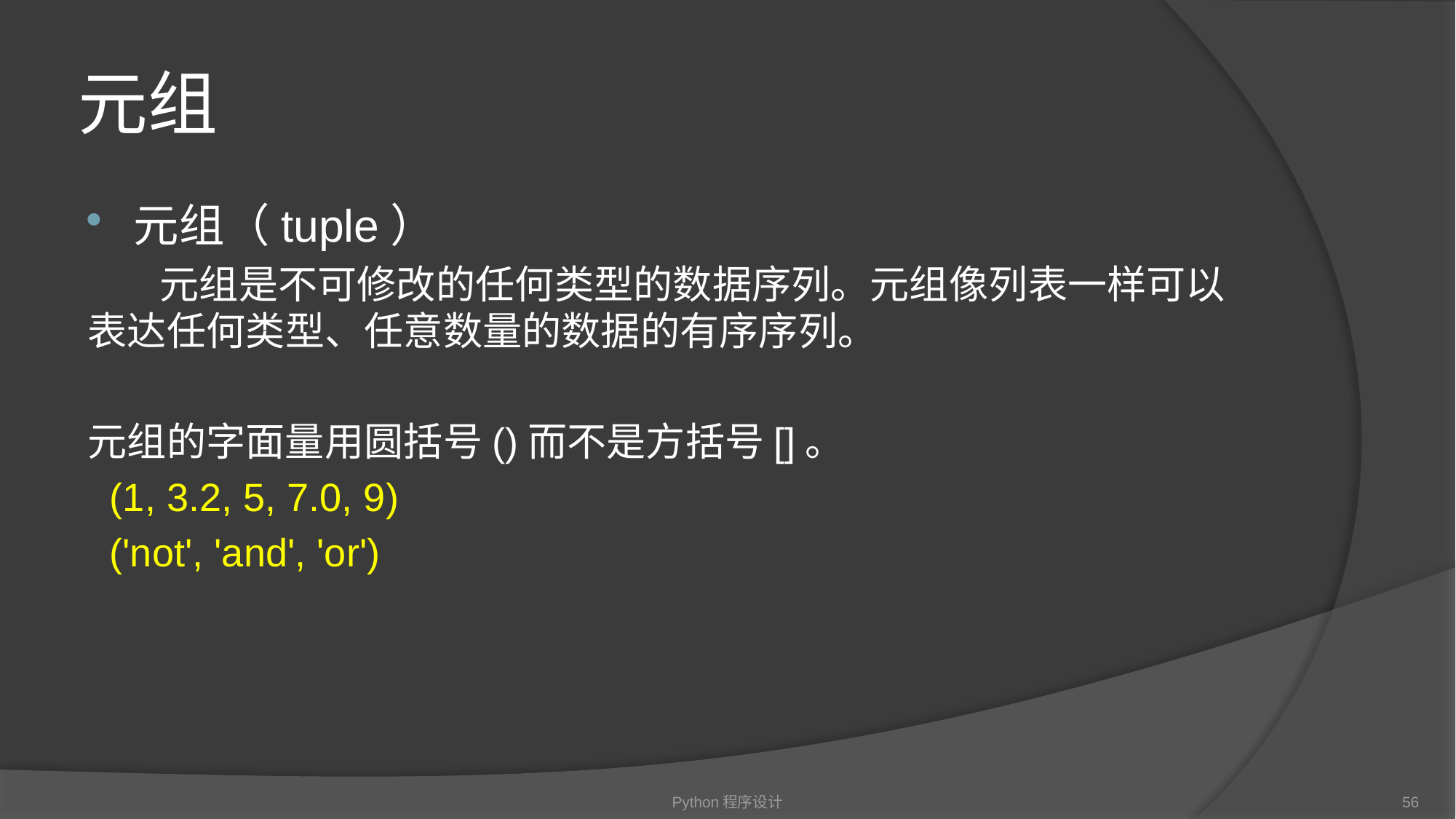

# 元组
元组（tuple）
       元组是不可修改的任何类型的数据序列。元组像列表一样可以表达任何类型、任意数量的数据的有序序列。

元组的字面量用圆括号()而不是方括号[]。
  (1, 3.2, 5, 7.0, 9)
  ('not', 'and', 'or')

Python程序设计
56